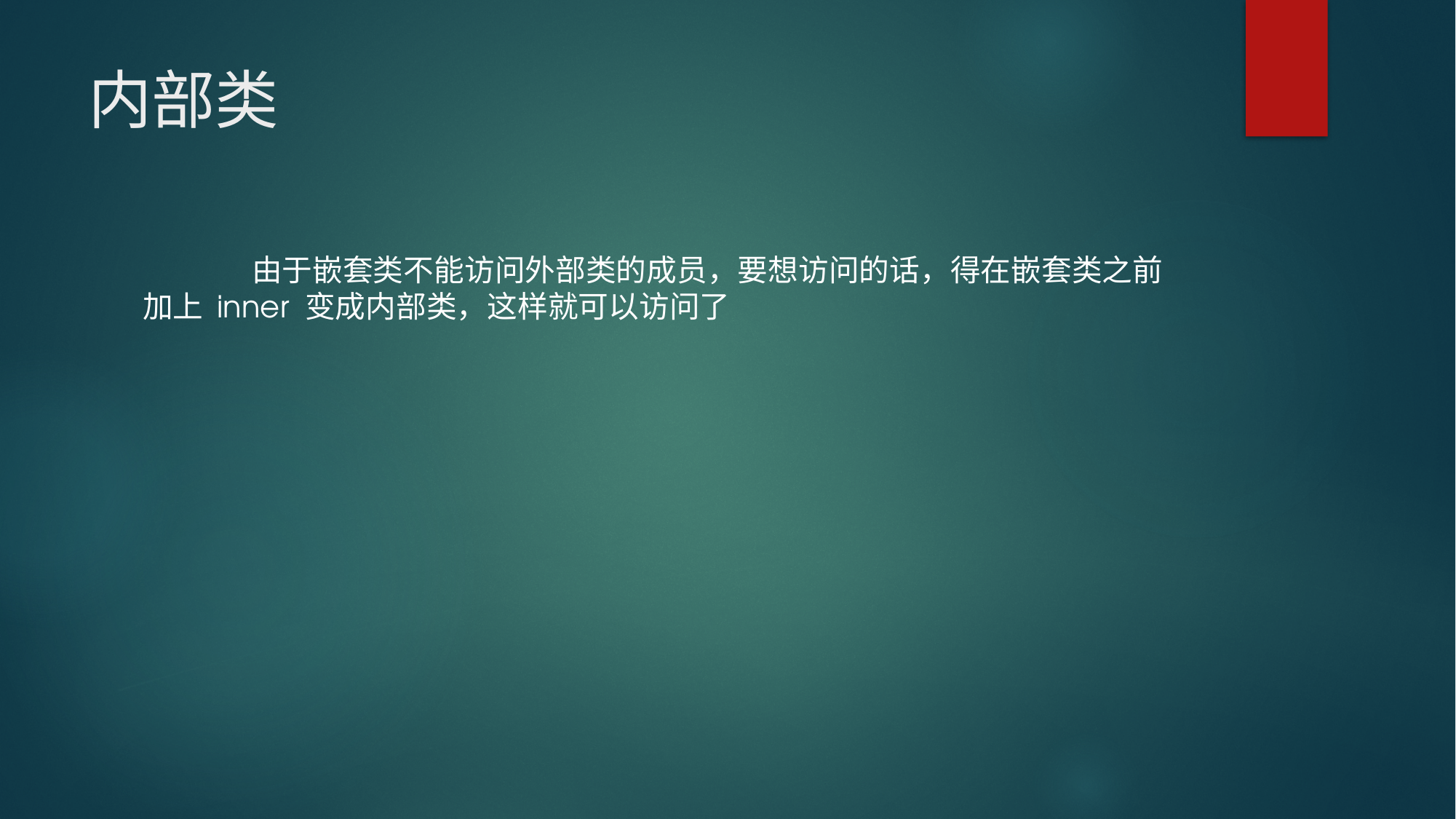

# 内部类
	由于嵌套类不能访问外部类的成员，要想访问的话，得在嵌套类之前加上 inner 变成内部类，这样就可以访问了